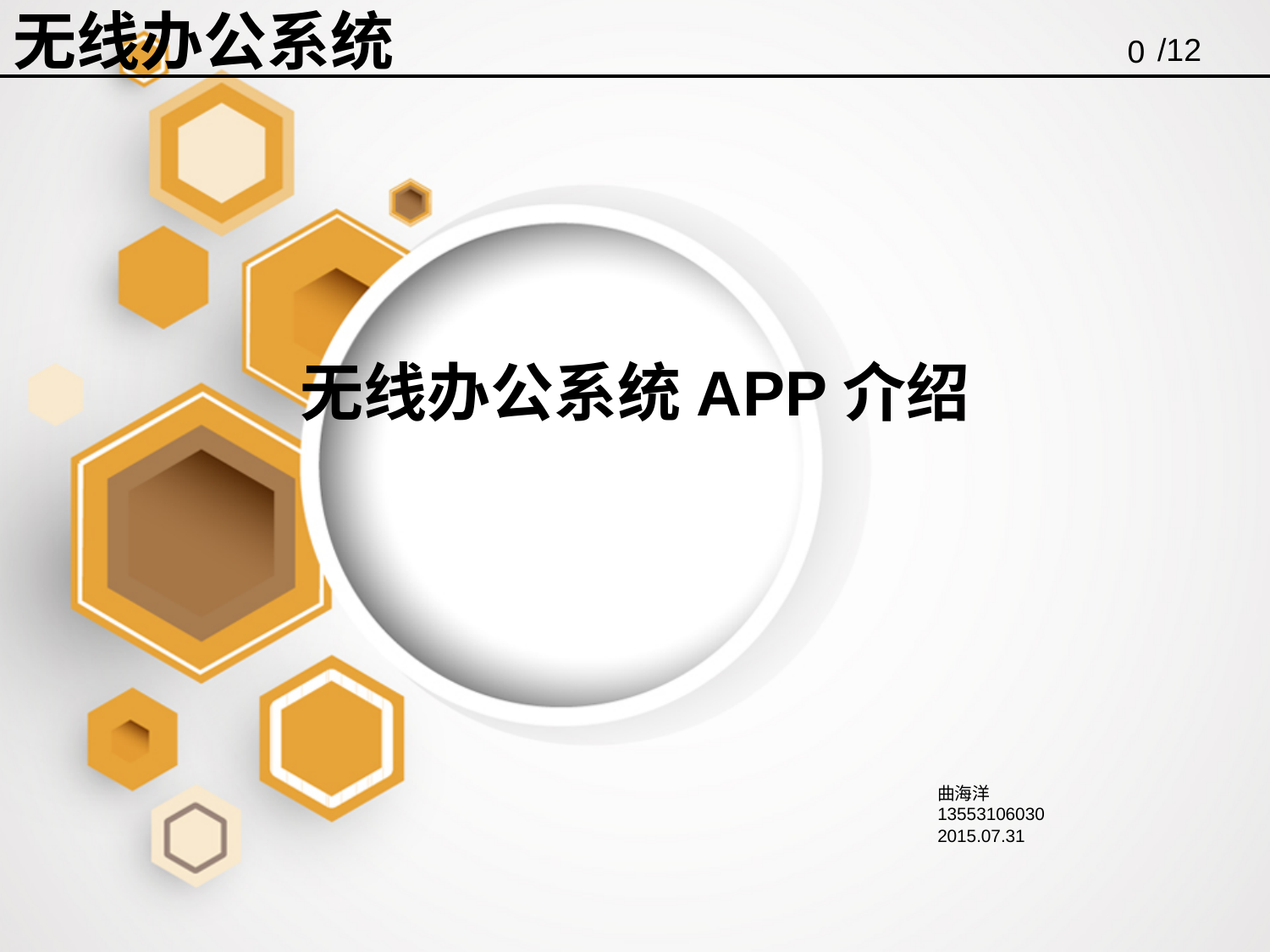

# 无线办公系统
0
无线办公系统APP介绍
曲海洋
13553106030
2015.07.31